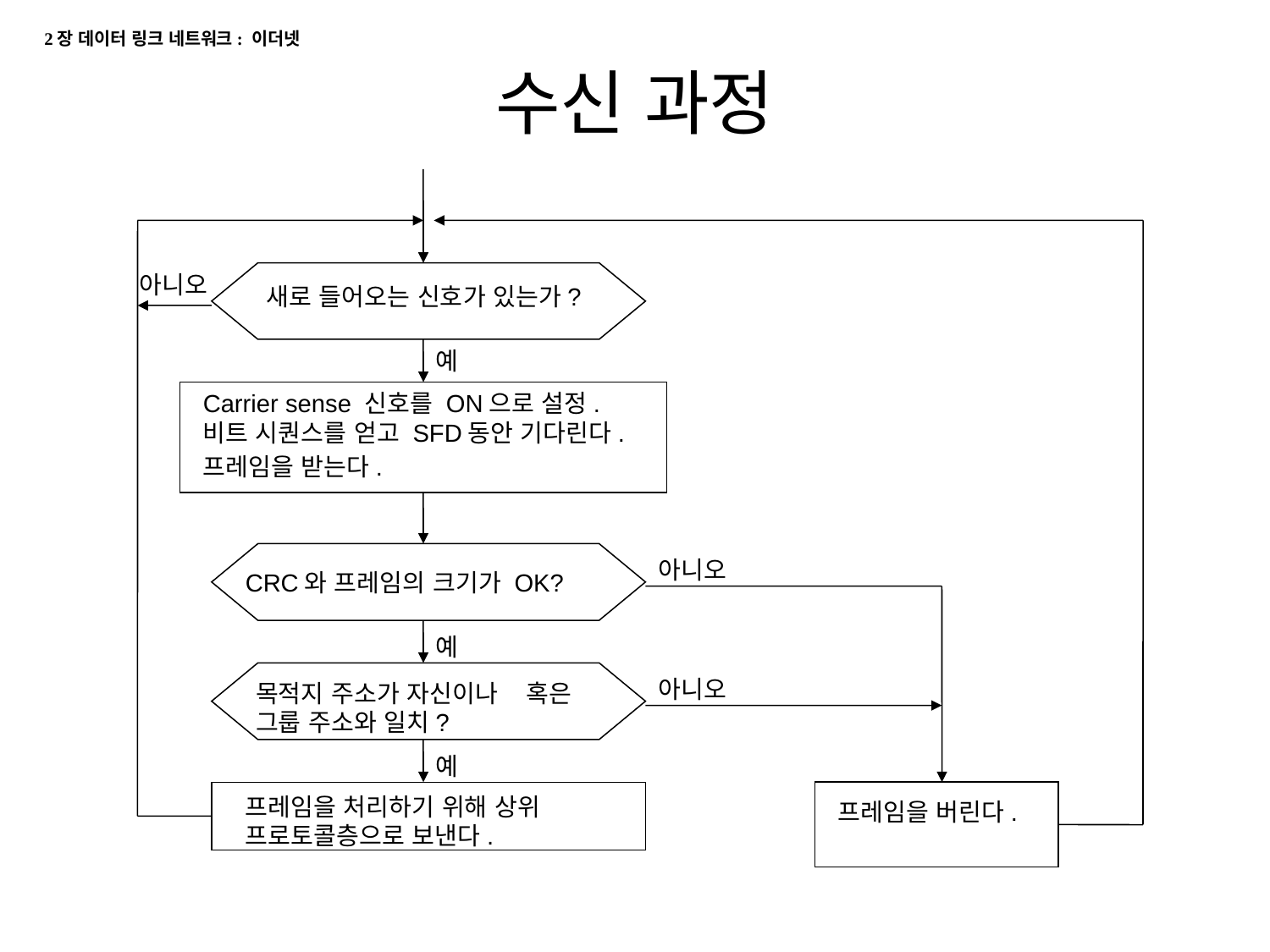

2장 데이터 링크 네트워크: 이더넷
# 수신 과정

아니오

새로 들어오는 신호가 있는가?

예

Carrier sense 신호를 ON으로 설정.
비트 시퀀스를 얻고 SFD동안 기다린다.
프레임을 받는다.

아니오
CRC와 프레임의 크기가 OK?

예

아니오
목적지 주소가 자신이나    혹은 그룹 주소와 일치?

예

프레임을 처리하기 위해 상위 프로토콜층으로 보낸다.
프레임을 버린다.